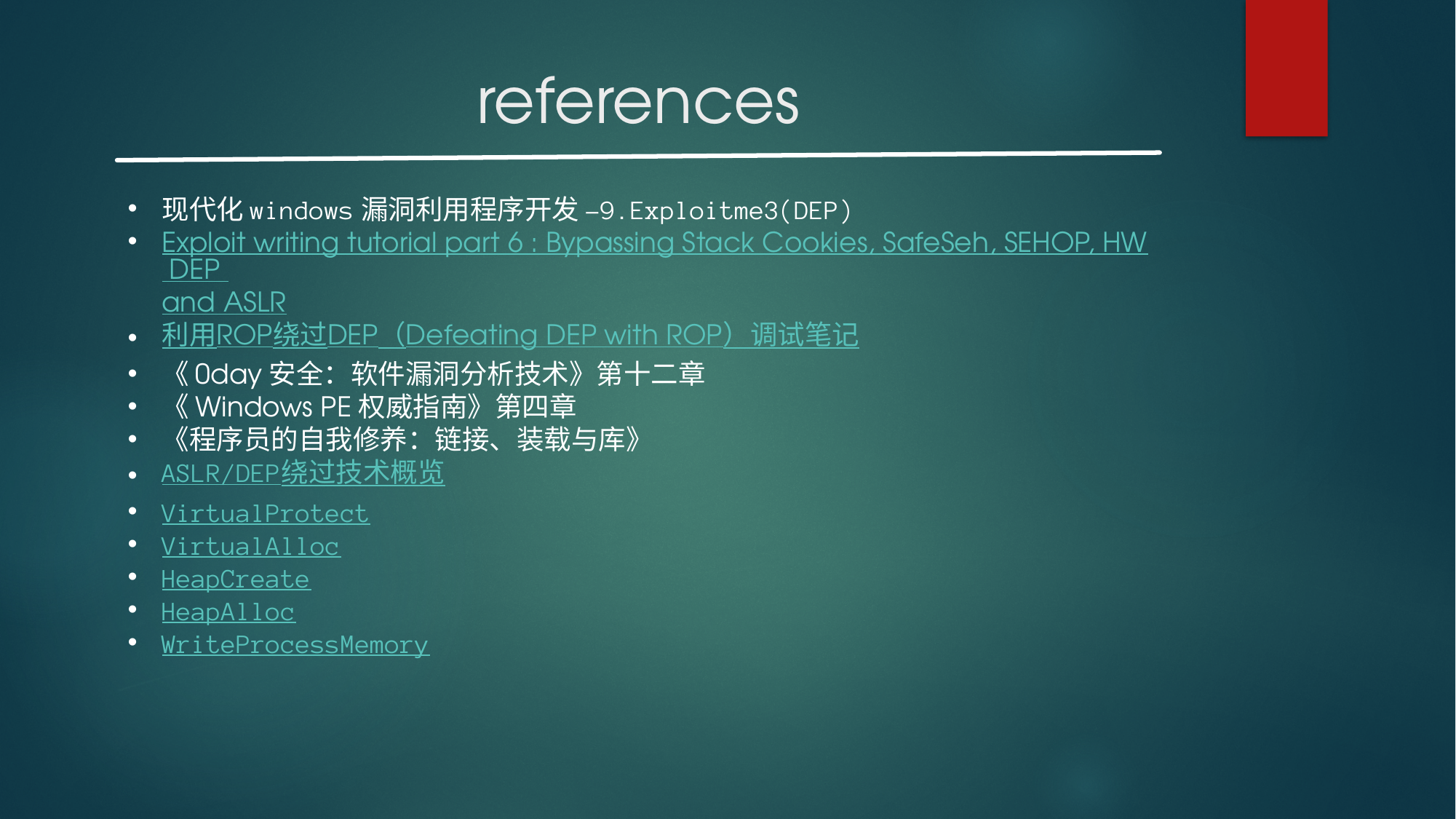

# references
现代化windows漏洞利用程序开发-9.Exploitme3(DEP)
Exploit writing tutorial part 6 : Bypassing Stack Cookies, SafeSeh, SEHOP, HW DEP and ASLR
利用ROP绕过DEP（Defeating DEP with ROP）调试笔记
《0day安全：软件漏洞分析技术》第十二章
《Windows PE权威指南》第四章
《程序员的自我修养：链接、装载与库》
ASLR/DEP绕过技术概览
VirtualProtect
VirtualAlloc
HeapCreate
HeapAlloc
WriteProcessMemory